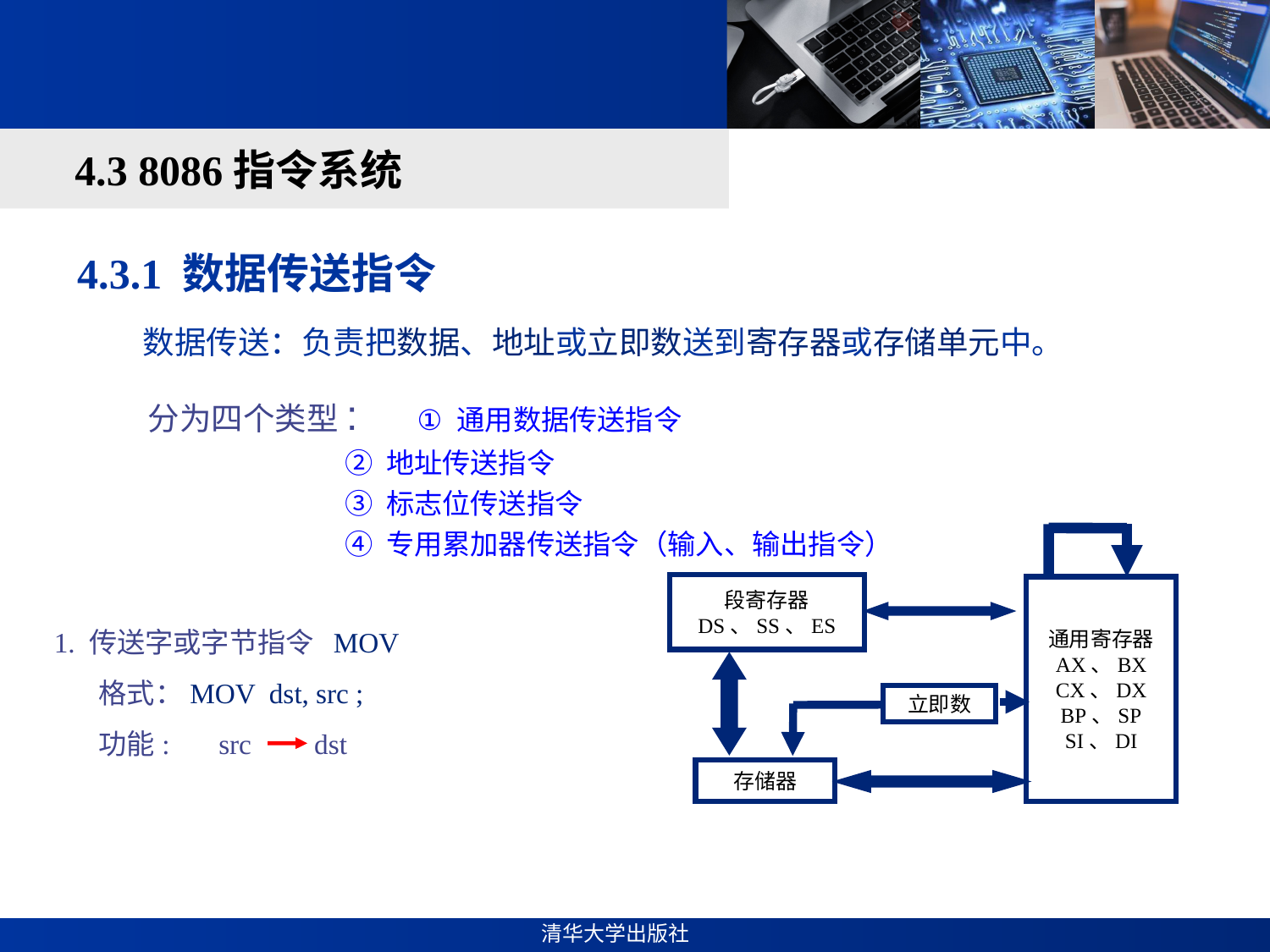

#
4.3 8086指令系统

4.3.1 数据传送指令
          数据传送：负责把数据、地址或立即数送到寄存器或存储单元中。
分为四个类型:     ① 通用数据传送指令
                               ② 地址传送指令
                               ③ 标志位传送指令
                               ④ 专用累加器传送指令（输入、输出指令）

段寄存器
DS、SS、ES
通用寄存器
AX、BX
CX、DX
BP、SP
SI、DI
1. 传送字或字节指令  MOV
      格式：MOV  dst, src ;
      功能:       src         dst

立即数

存储器